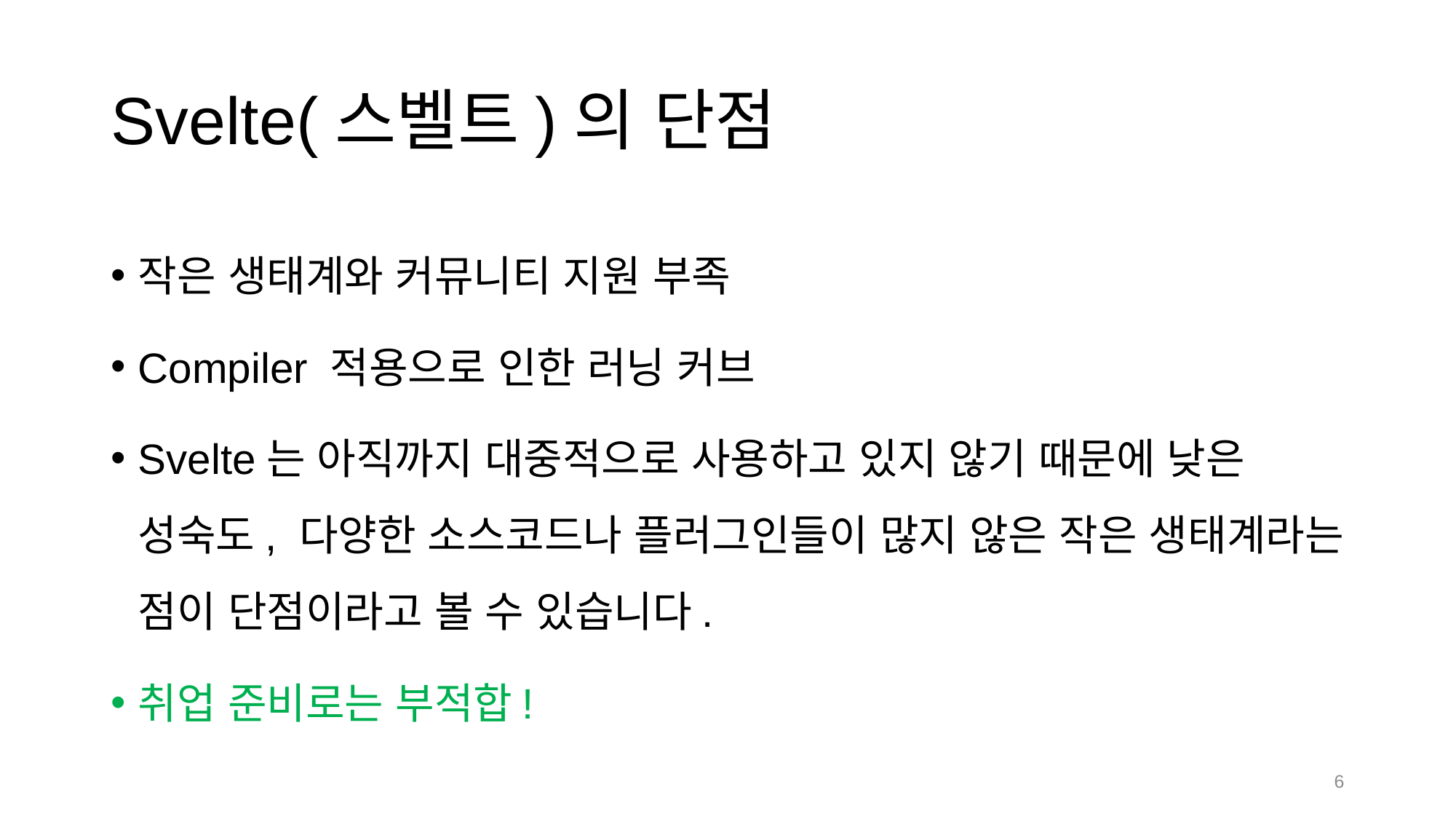

# Svelte(스벨트)의 단점
작은 생태계와 커뮤니티 지원 부족
Compiler 적용으로 인한 러닝 커브
Svelte는 아직까지 대중적으로 사용하고 있지 않기 때문에 낮은 성숙도, 다양한 소스코드나 플러그인들이 많지 않은 작은 생태계라는 점이 단점이라고 볼 수 있습니다.
취업 준비로는 부적합!
6